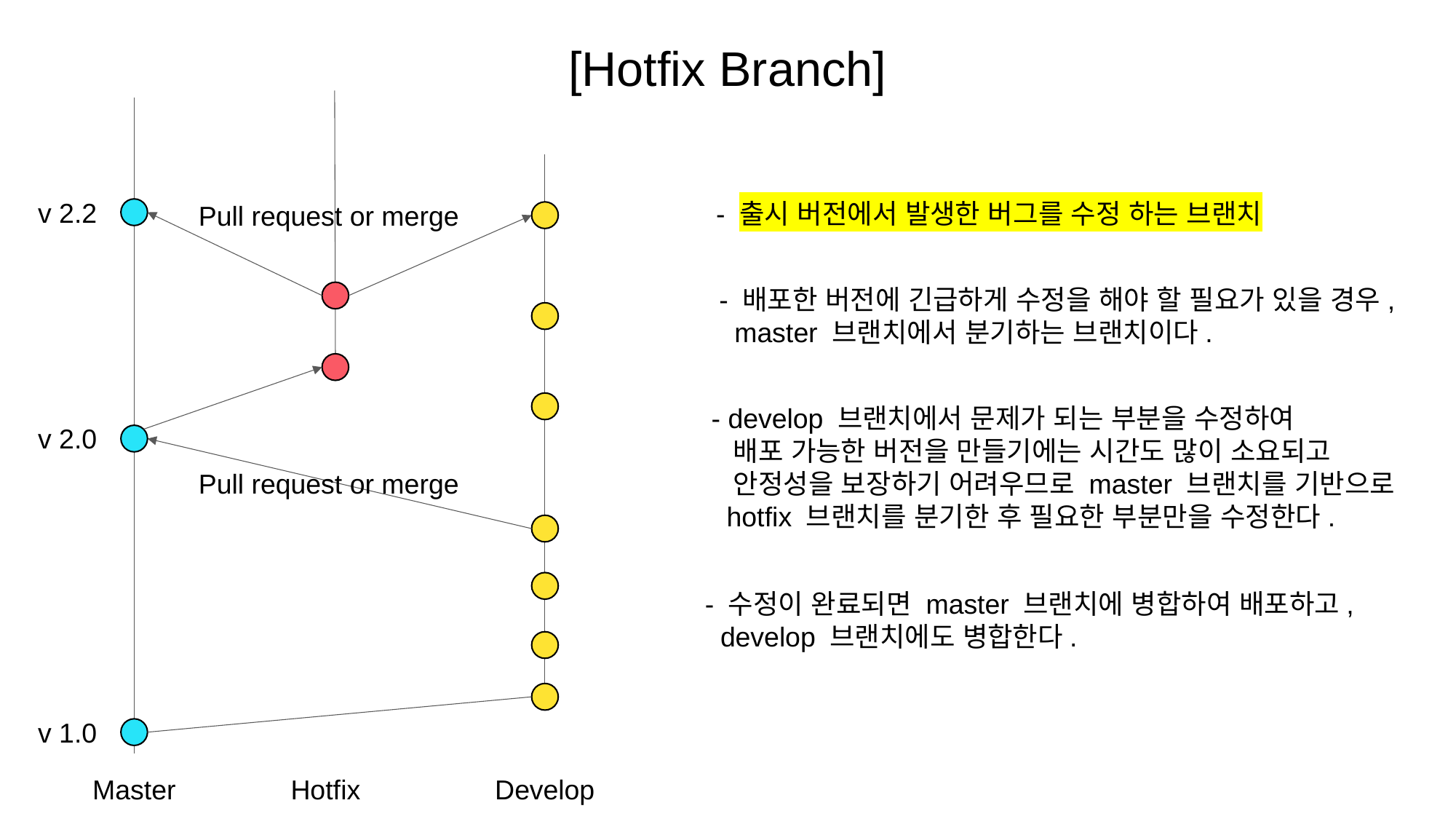

[Hotfix Branch]
v 2.2

- 출시 버전에서 발생한 버그를 수정 하는 브랜치
Pull request or merge

- 배포한 버전에 긴급하게 수정을 해야 할 필요가 있을 경우,
  master 브랜치에서 분기하는 브랜치이다.

- develop 브랜치에서 문제가 되는 부분을 수정하여
  배포 가능한 버전을 만들기에는 시간도 많이 소요되고
  안정성을 보장하기 어려우므로 master 브랜치를 기반으로
  hotfix 브랜치를 분기한 후 필요한 부분만을 수정한다.
v 2.0

Pull request or merge

- 수정이 완료되면 master 브랜치에 병합하여 배포하고,
  develop 브랜치에도 병합한다.

v 1.0

Master
Hotfix
Develop